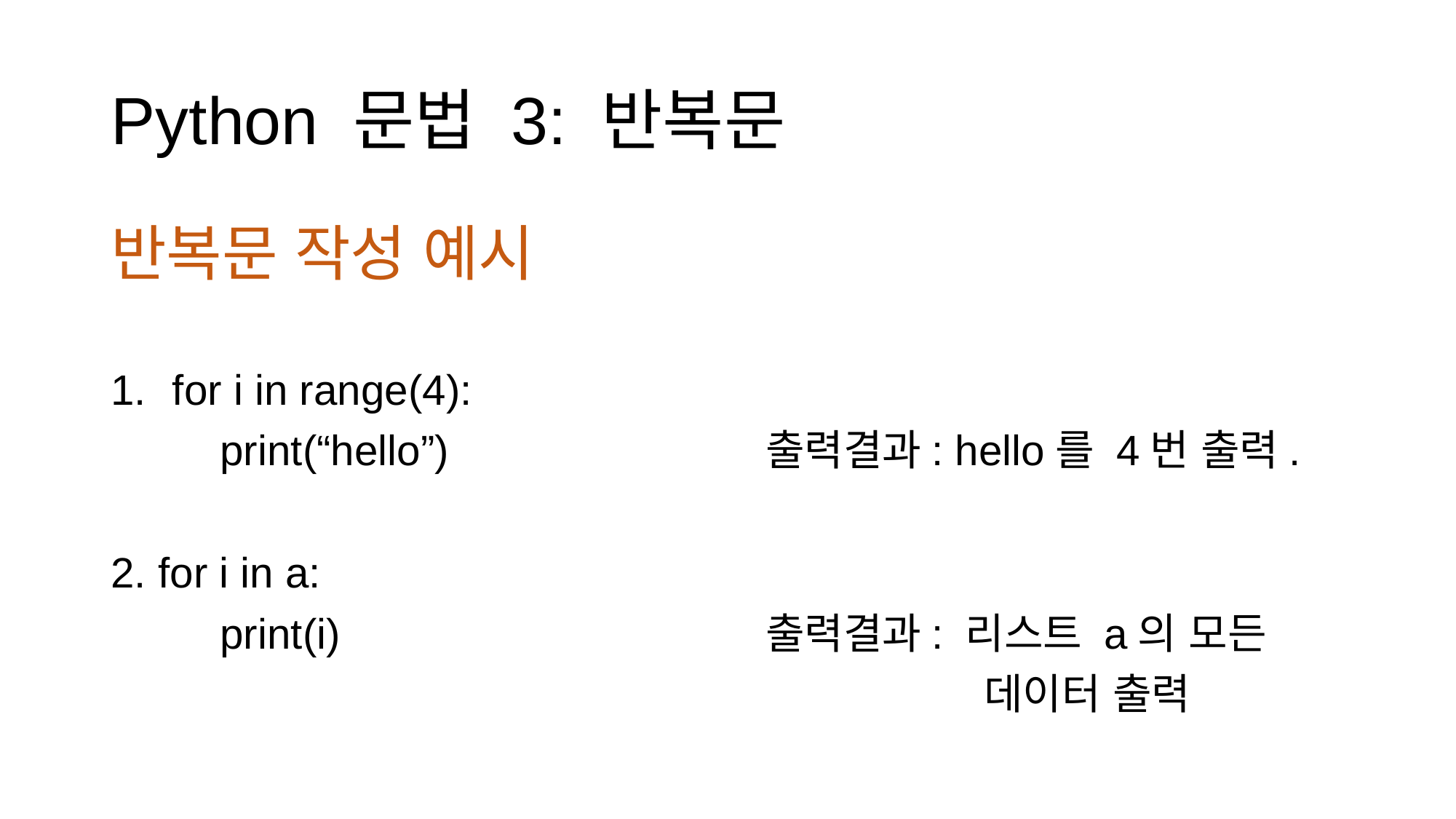

# Python 문법 3: 반복문
반복문 작성 예시

for i in range(4):
	print(“hello”)			출력결과: hello를 4번 출력.

2. for i in a:
	print(i)				출력결과: 리스트 a의 모든
								데이터 출력